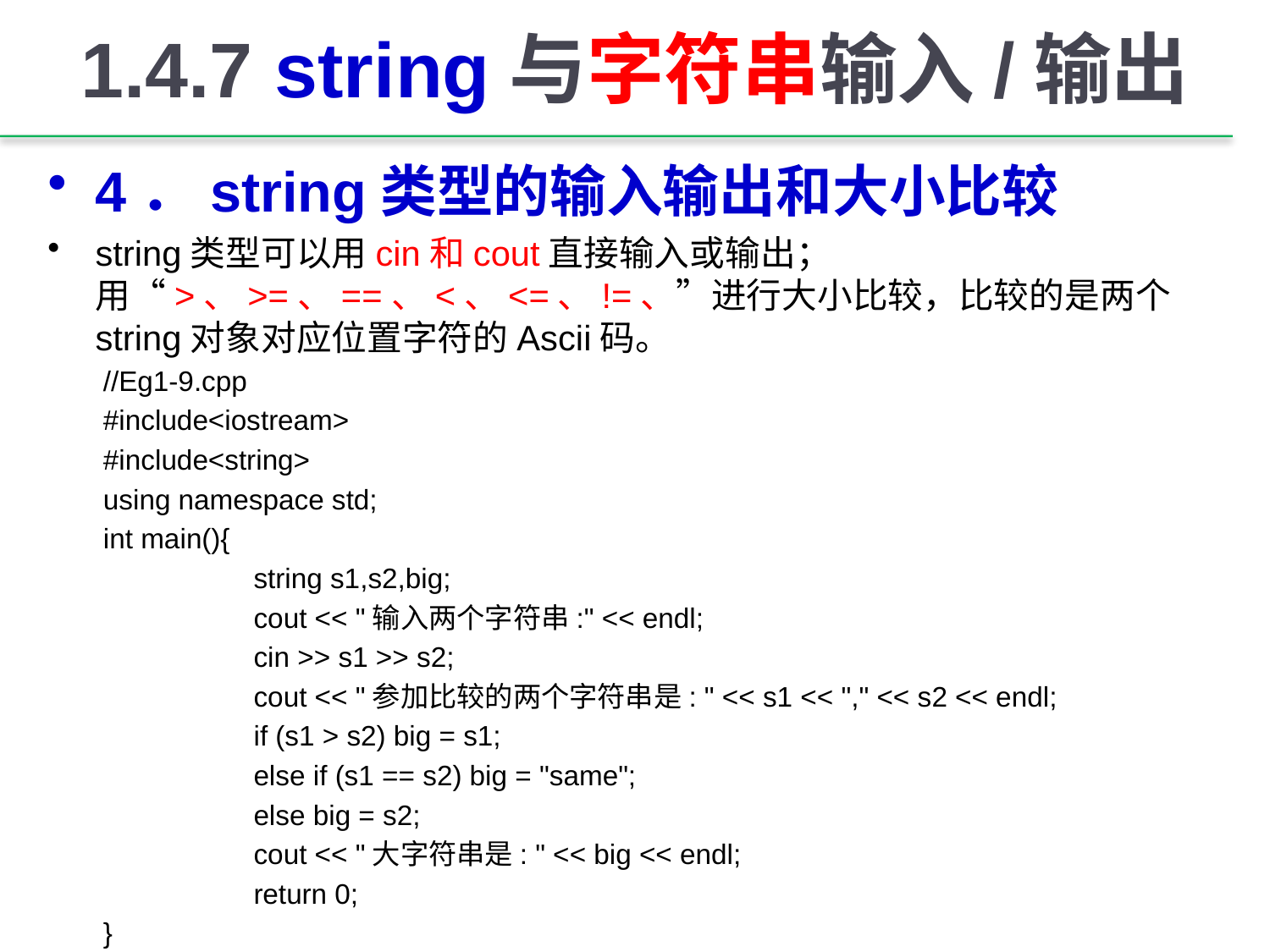

# 1.4.7 string与字符串输入/输出
4．string类型的输入输出和大小比较
string类型可以用cin和cout直接输入或输出；用“>、>=、==、<、<=、!=、”进行大小比较，比较的是两个string对象对应位置字符的Ascii码。
//Eg1-9.cpp
#include<iostream>
#include<string>
using namespace std;
int main(){
	   string s1,s2,big;
	   cout << "输入两个字符串:" << endl;
	   cin >> s1 >> s2;
	   cout << "参加比较的两个字符串是: " << s1 << "," << s2 << endl;
	   if (s1 > s2) big = s1;
	   else if (s1 == s2) big = "same";
	   else big = s2;
	   cout << "大字符串是: " << big << endl;
	   return 0;
}